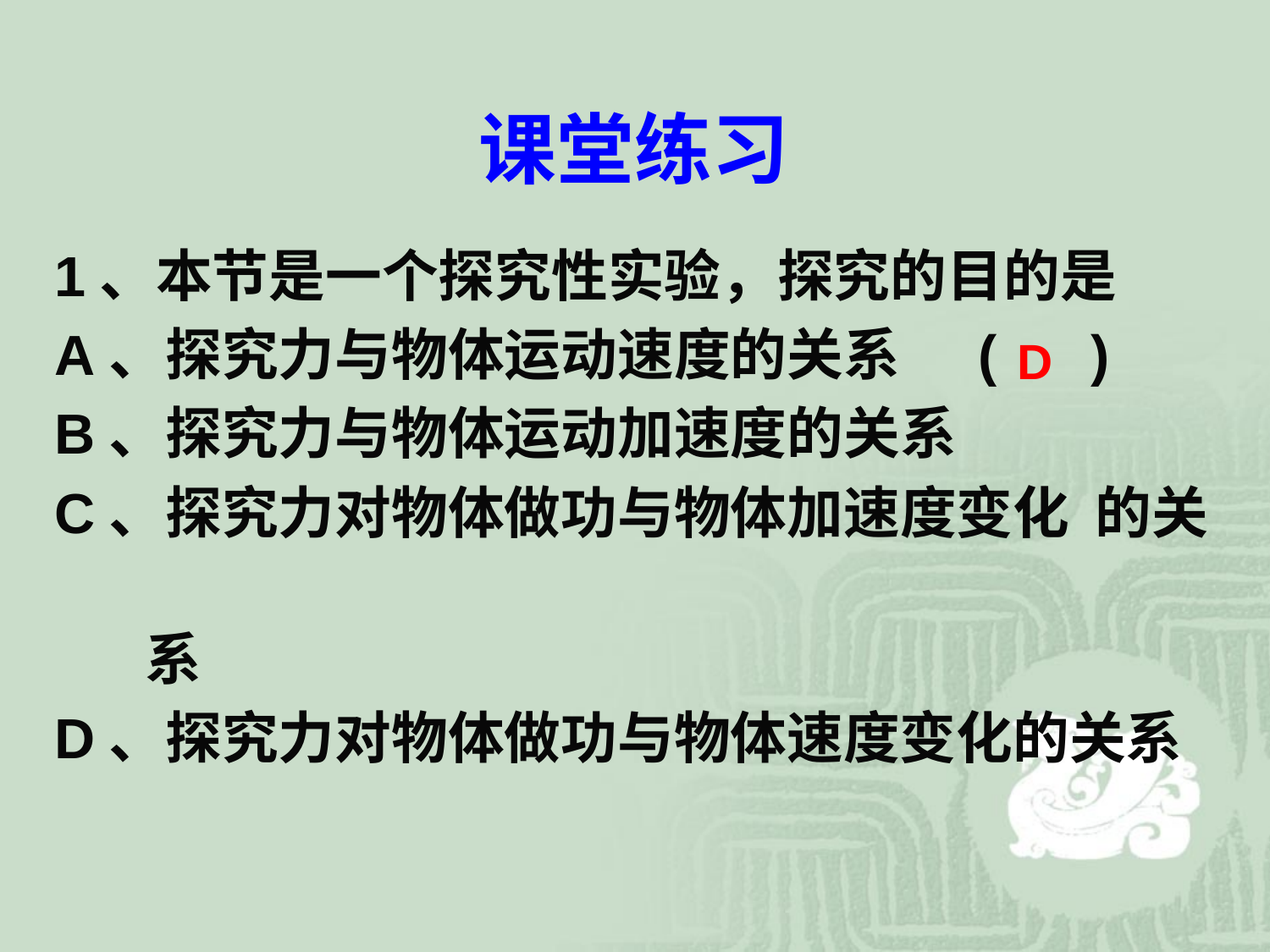

# 课堂练习
1、本节是一个探究性实验，探究的目的是
A、探究力与物体运动速度的关系     (      )
B、探究力与物体运动加速度的关系
C、探究力对物体做功与物体加速度变化  的关
      系
D、探究力对物体做功与物体速度变化的关系
D